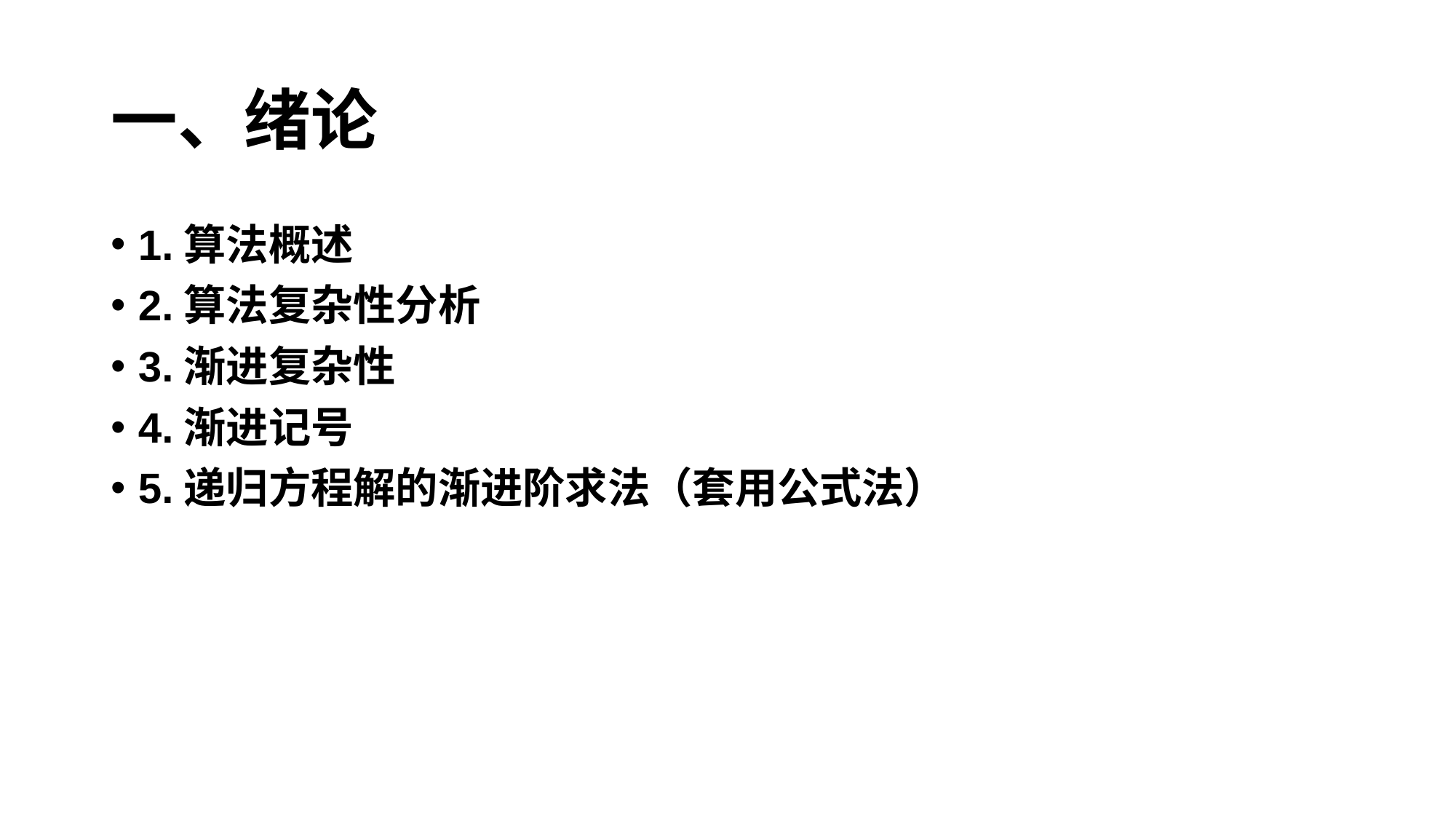

# 一、绪论
1.算法概述
2.算法复杂性分析
3.渐进复杂性
4.渐进记号
5.递归方程解的渐进阶求法（套用公式法）